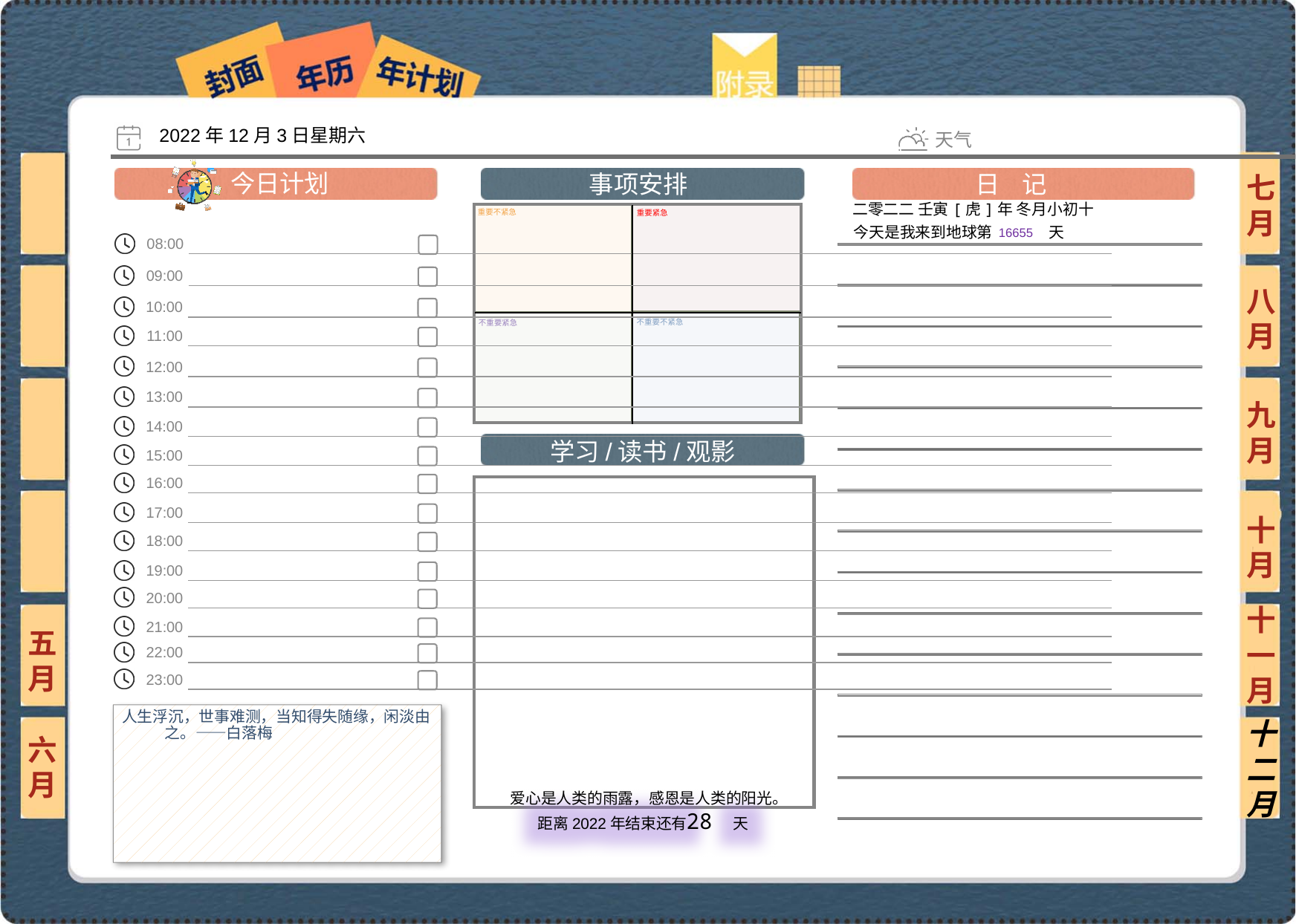

2022年12月3日星期六
七月
二零二二 壬寅[虎]年 冬月小初十
16655
八月
九月
十月
十一月
五月
人生浮沉，世事难测，当知得失随缘，闲淡由之。——白落梅

六月
十二月
28
 爱心是人类的雨露，感恩是人类的阳光。